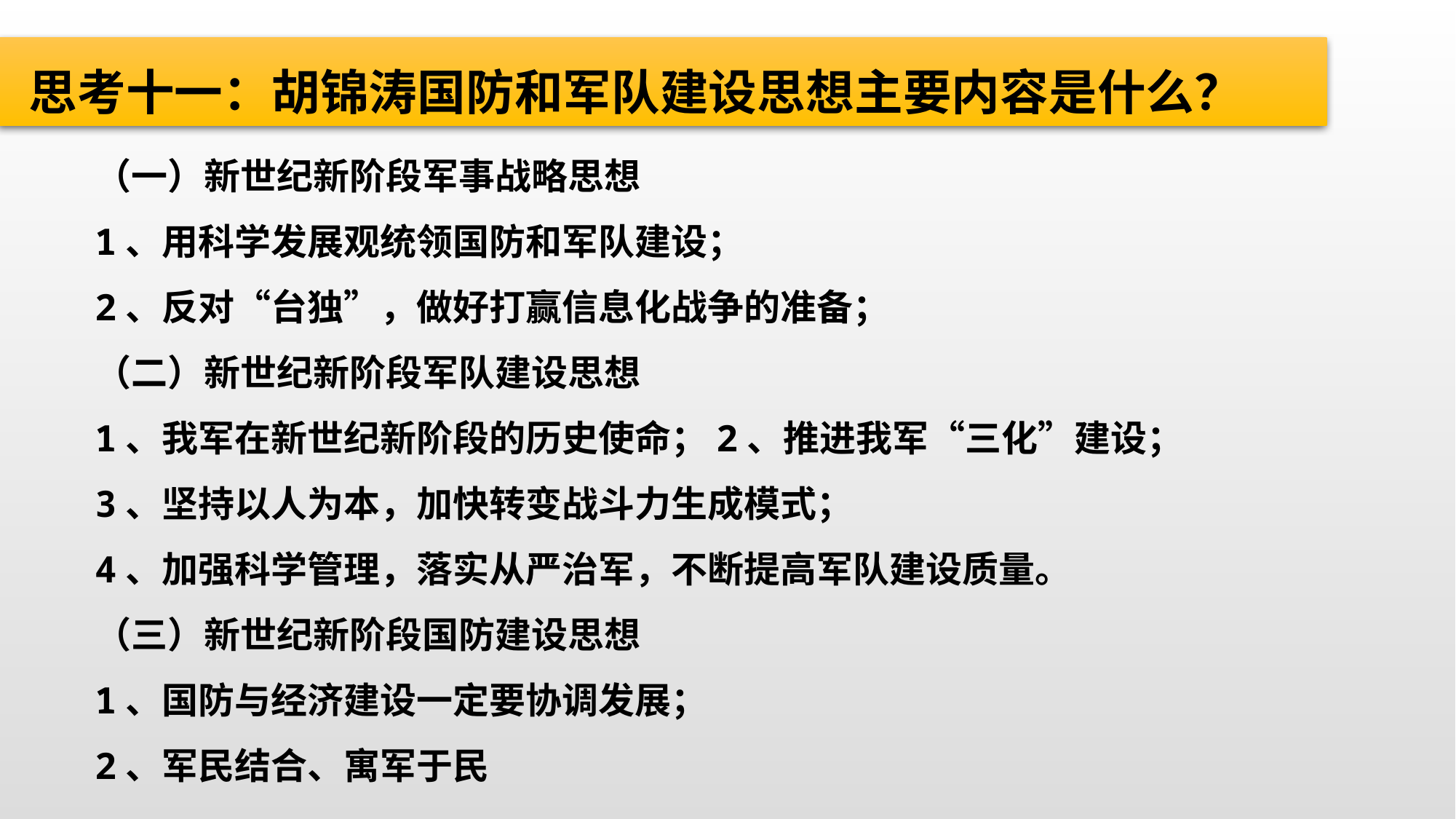

思考十一：胡锦涛国防和军队建设思想主要内容是什么？
（一）新世纪新阶段军事战略思想
1、用科学发展观统领国防和军队建设；
2、反对“台独”，做好打赢信息化战争的准备；
（二）新世纪新阶段军队建设思想
1、我军在新世纪新阶段的历史使命；2、推进我军“三化”建设；
3、坚持以人为本，加快转变战斗力生成模式；
4、加强科学管理，落实从严治军，不断提高军队建设质量。
（三）新世纪新阶段国防建设思想
1、国防与经济建设一定要协调发展；
2、军民结合、寓军于民